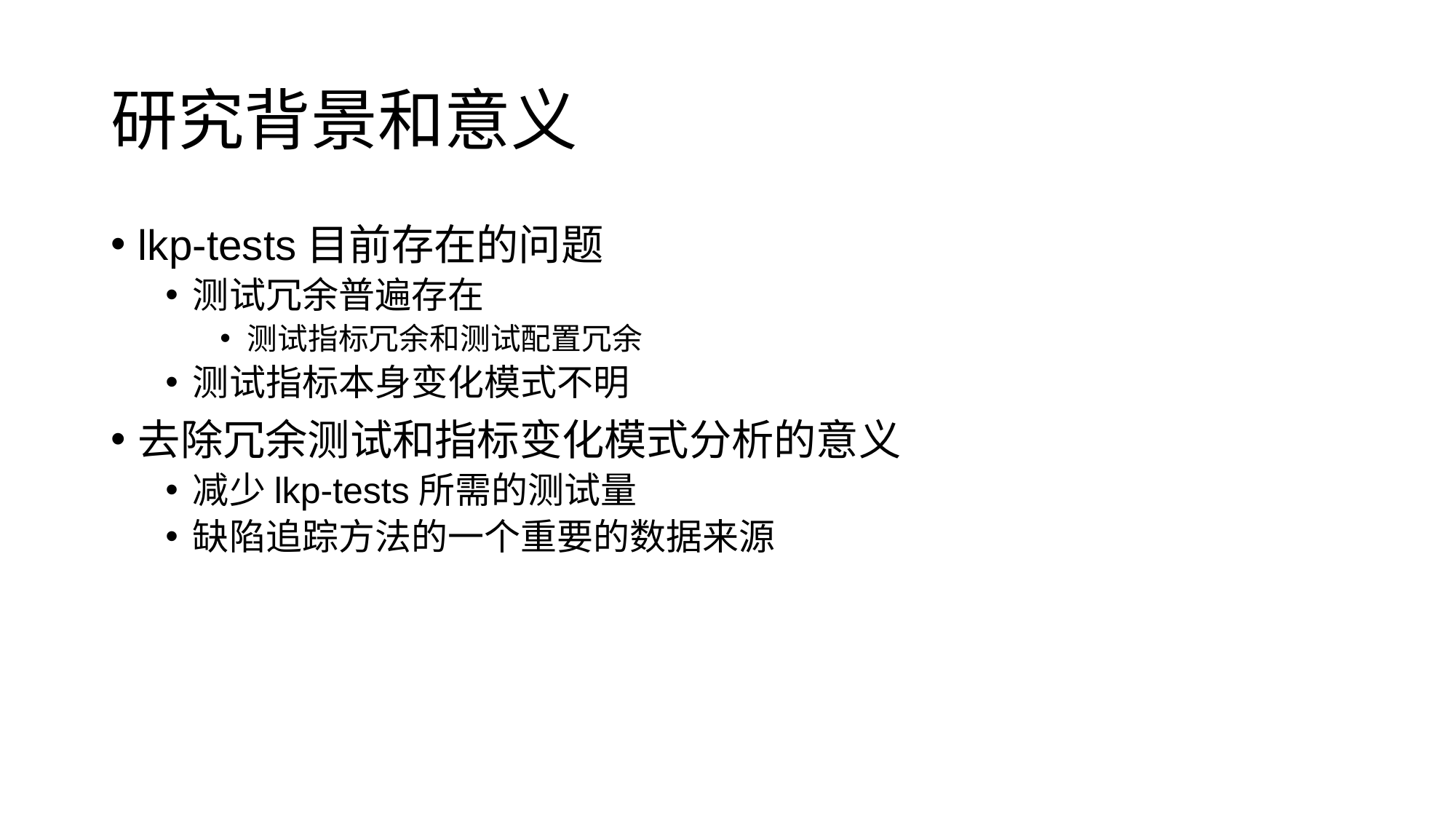

# 研究背景和意义
lkp-tests目前存在的问题
测试冗余普遍存在
测试指标冗余和测试配置冗余
测试指标本身变化模式不明
去除冗余测试和指标变化模式分析的意义
减少lkp-tests所需的测试量
缺陷追踪方法的一个重要的数据来源